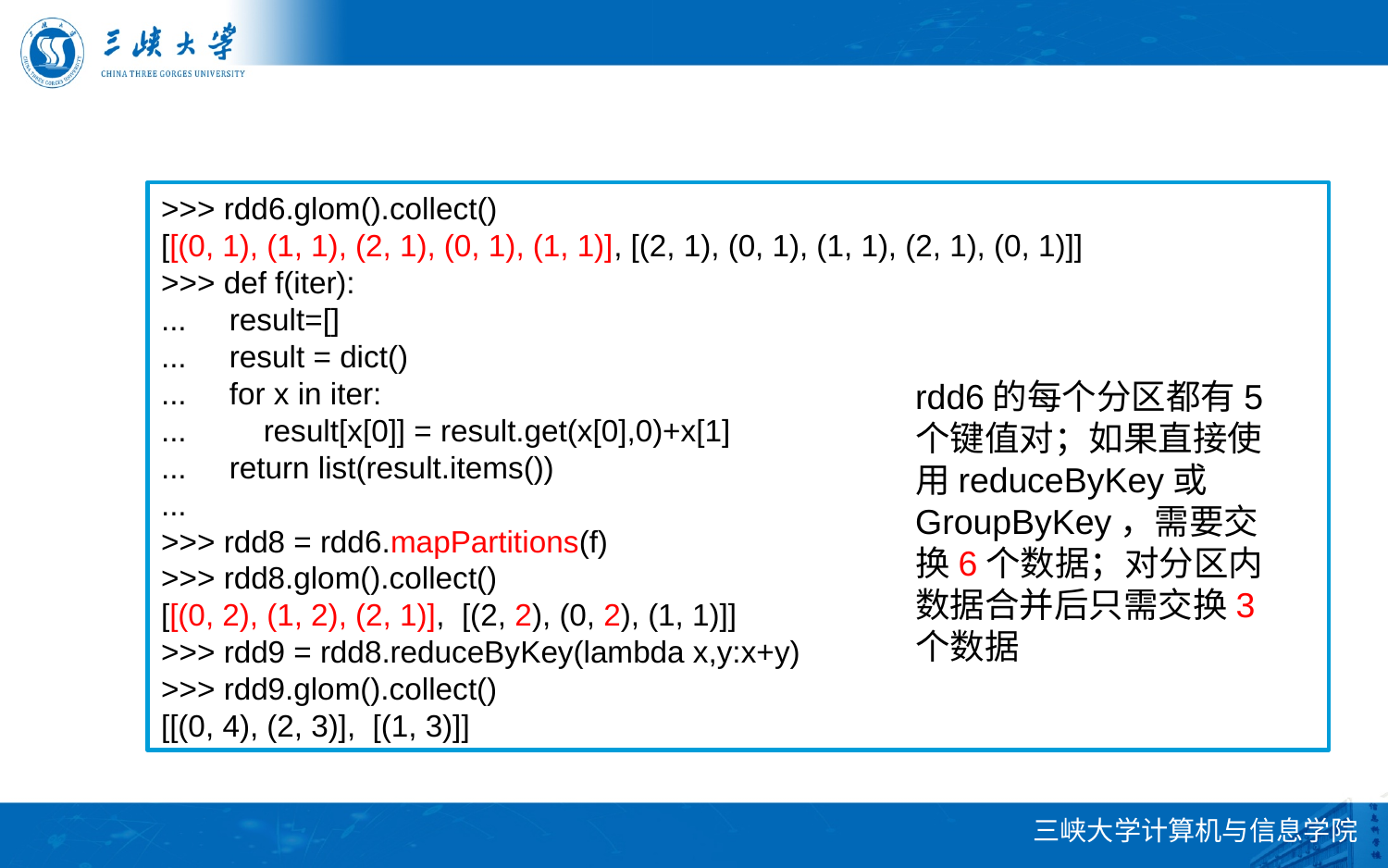

>>> rdd6.glom().collect()
[[(0, 1), (1, 1), (2, 1), (0, 1), (1, 1)], [(2, 1), (0, 1), (1, 1), (2, 1), (0, 1)]]
>>> def f(iter):
...     result=[]
...     result = dict()
...     for x in iter:
...         result[x[0]] = result.get(x[0],0)+x[1]
...     return list(result.items())
...
>>> rdd8 = rdd6.mapPartitions(f)
>>> rdd8.glom().collect()
[[(0, 2), (1, 2), (2, 1)],  [(2, 2), (0, 2), (1, 1)]]
>>> rdd9 = rdd8.reduceByKey(lambda x,y:x+y)
>>> rdd9.glom().collect()
[[(0, 4), (2, 3)],  [(1, 3)]]
rdd6的每个分区都有5个键值对；如果直接使用reduceByKey或GroupByKey，需要交换6个数据；对分区内数据合并后只需交换3个数据